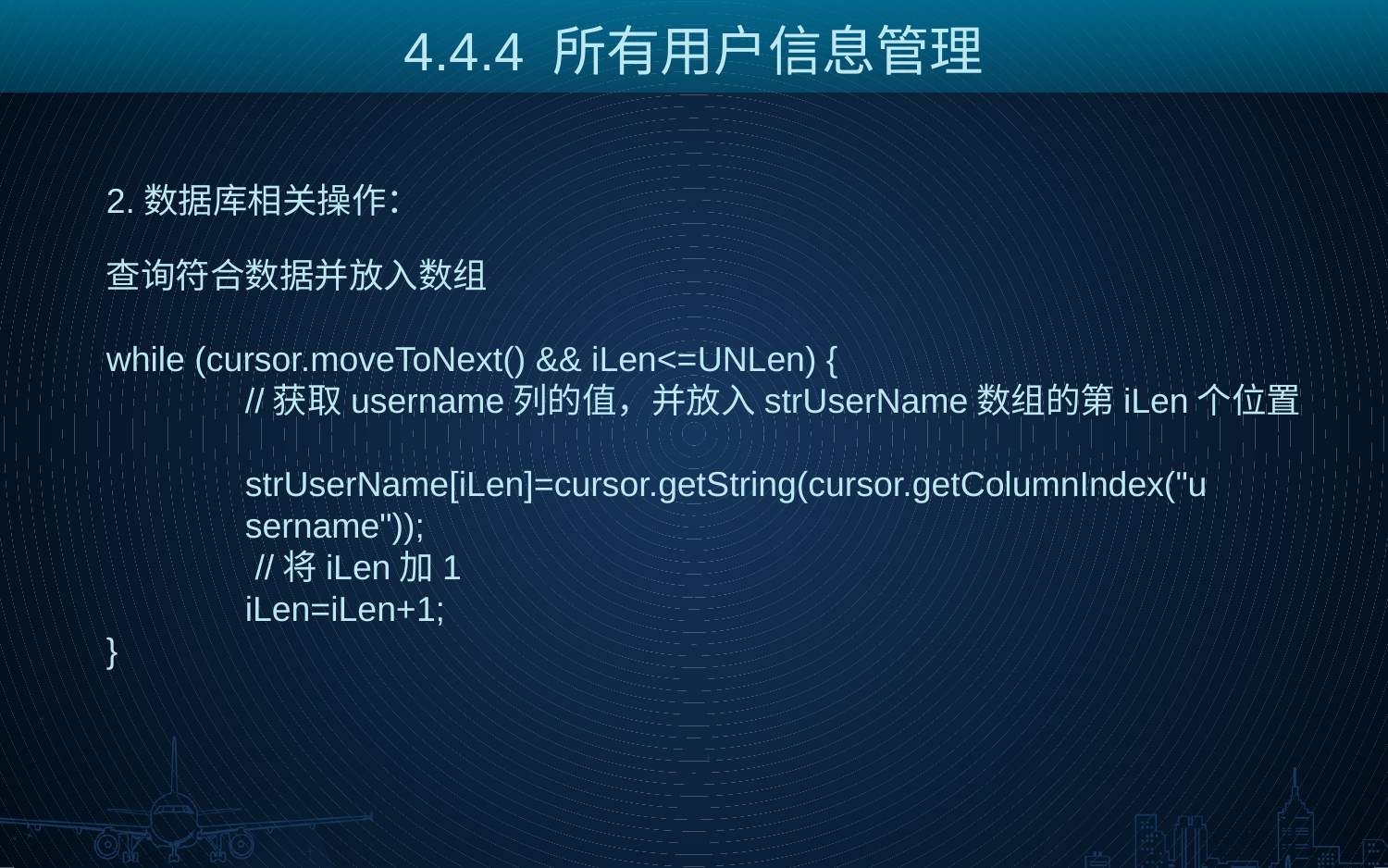

4.4.4 所有用户信息管理
2.数据库相关操作：
查询符合数据并放入数组

while (cursor.moveToNext() && iLen<=UNLen) {
	//获取username列的值，并放入strUserName数组的第iLen个位置

	strUserName[iLen]=cursor.getString(cursor.getColumnIndex("u		sername"));
    	 //将iLen加1
	iLen=iLen+1;
}